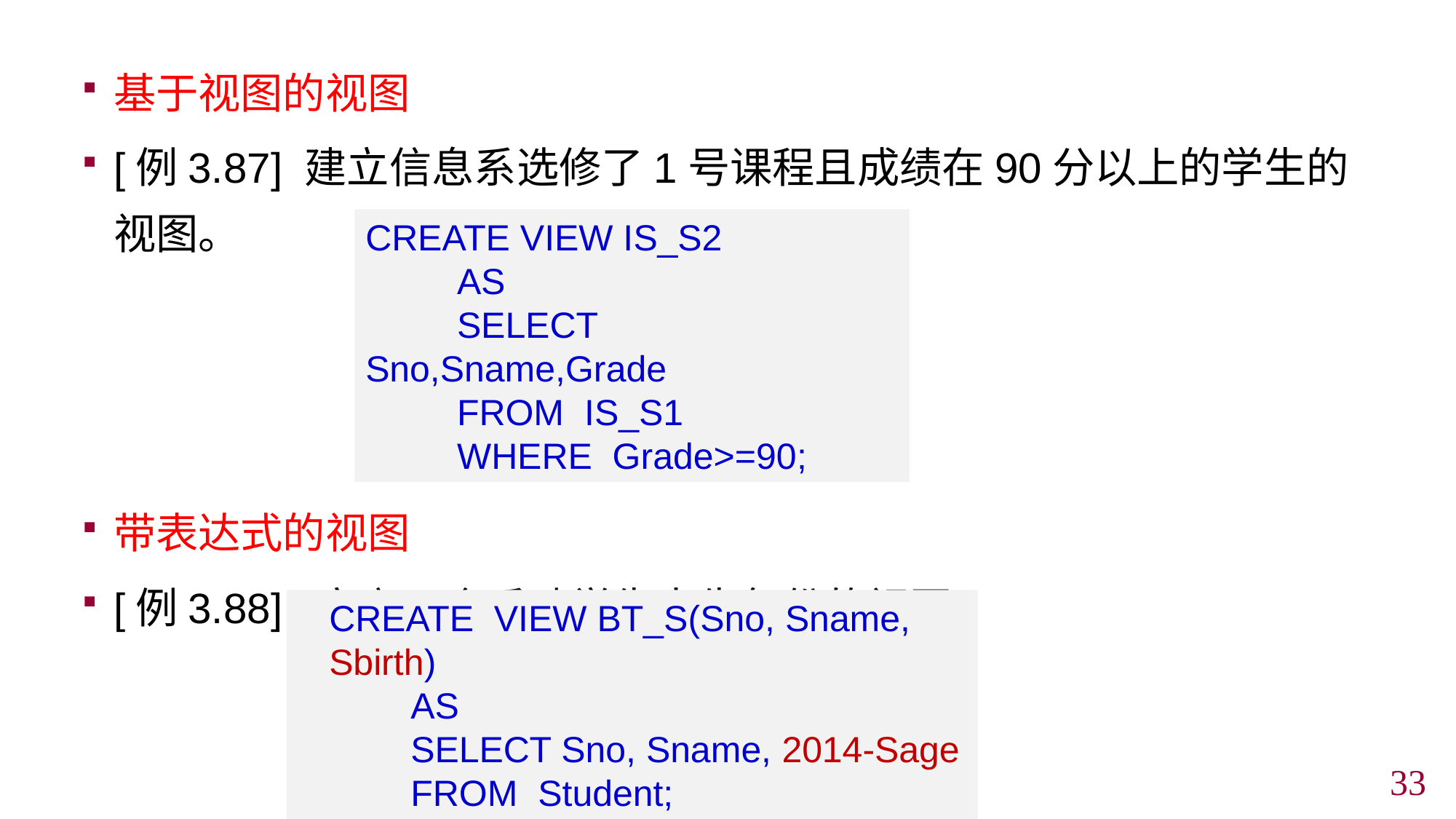

基于视图的视图
[例3.87] 建立信息系选修了1号课程且成绩在90分以上的学生的视图。

带表达式的视图
[例3.88]  定义一个反映学生出生年份的视图
CREATE VIEW IS_S2
         AS
         SELECT Sno,Sname,Grade
         FROM  IS_S1
         WHERE  Grade>=90;
CREATE  VIEW BT_S(Sno, Sname, Sbirth)
        AS
        SELECT Sno, Sname, 2014-Sage
        FROM  Student;
33